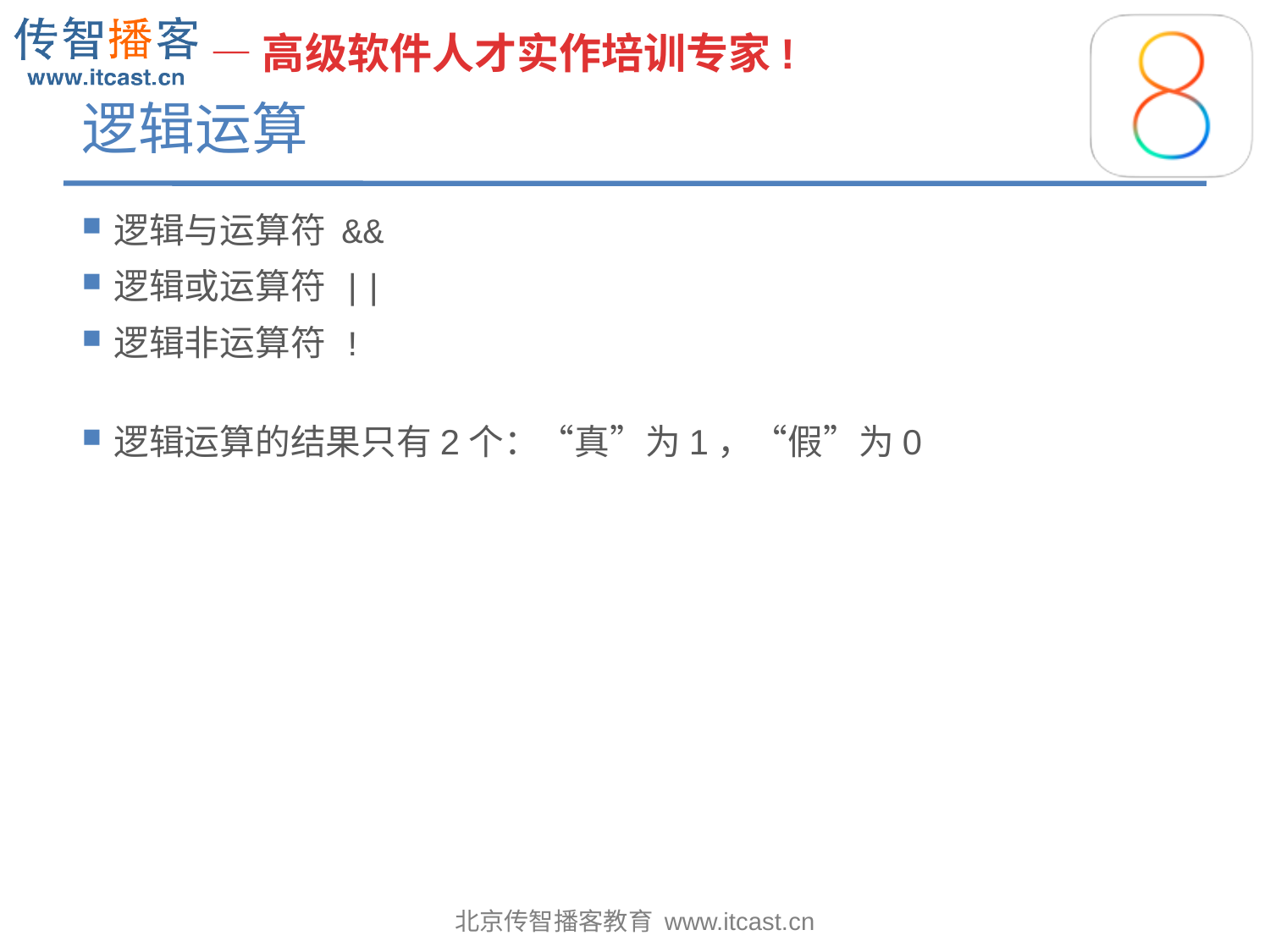

# 逻辑运算
逻辑与运算符 &&
逻辑或运算符 ||
逻辑非运算符 !
逻辑运算的结果只有2个：“真”为1，“假”为0